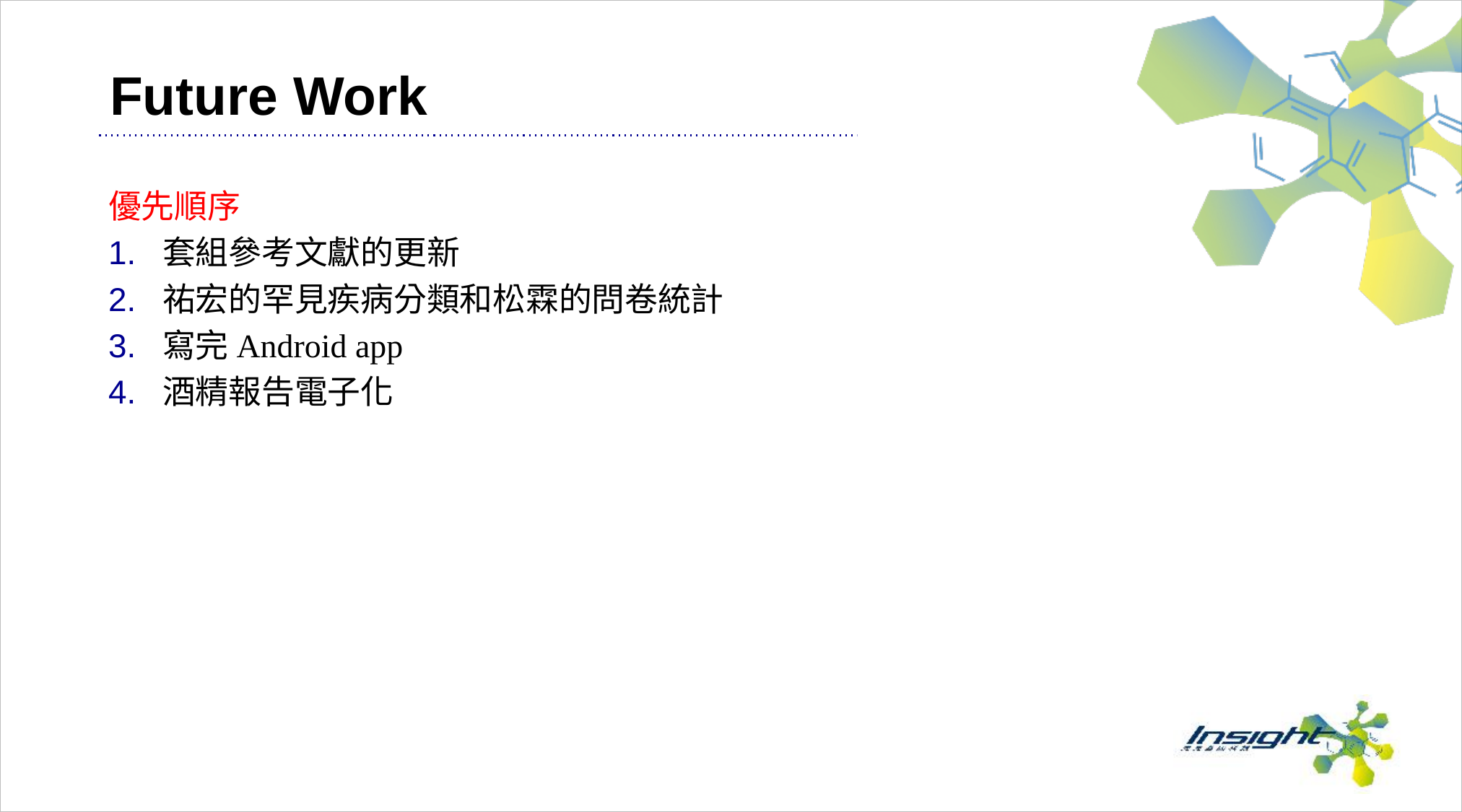

# Future Work

優先順序
套組參考文獻的更新
祐宏的罕見疾病分類和松霖的問卷統計
寫完Android app
酒精報告電子化